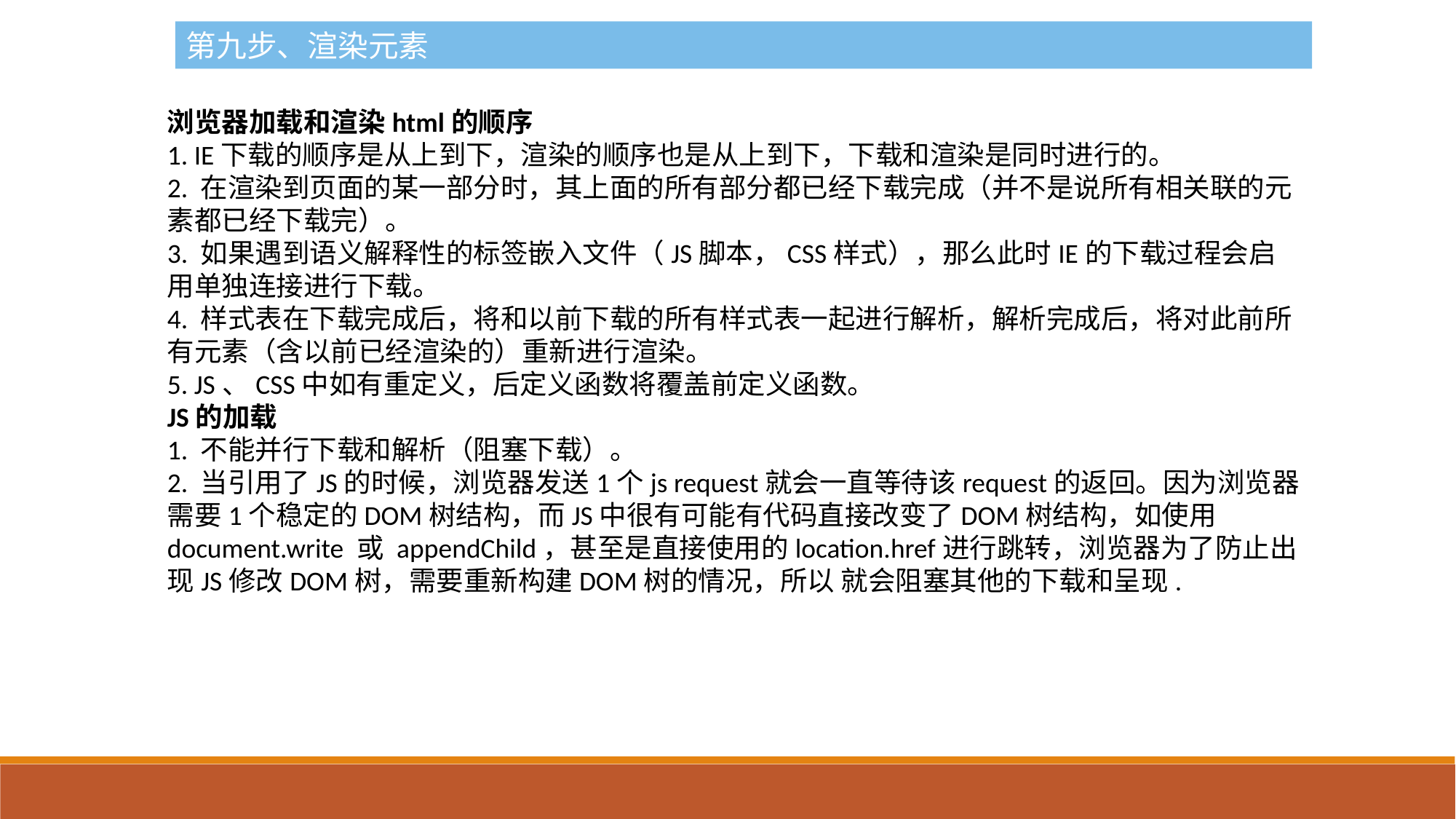

第九步、渲染元素
浏览器加载和渲染html的顺序
1. IE下载的顺序是从上到下，渲染的顺序也是从上到下，下载和渲染是同时进行的。
2. 在渲染到页面的某一部分时，其上面的所有部分都已经下载完成（并不是说所有相关联的元素都已经下载完）。
3. 如果遇到语义解释性的标签嵌入文件（JS脚本，CSS样式），那么此时IE的下载过程会启用单独连接进行下载。
4. 样式表在下载完成后，将和以前下载的所有样式表一起进行解析，解析完成后，将对此前所有元素（含以前已经渲染的）重新进行渲染。
5. JS、CSS中如有重定义，后定义函数将覆盖前定义函数。
JS的加载
1. 不能并行下载和解析（阻塞下载）。
2. 当引用了JS的时候，浏览器发送1个js request就会一直等待该request的返回。因为浏览器需要1个稳定的DOM树结构，而JS中很有可能有代码直接改变了DOM树结构，如使用document.write 或 appendChild，甚至是直接使用的location.href进行跳转，浏览器为了防止出现JS修改DOM树，需要重新构建DOM树的情况，所以 就会阻塞其他的下载和呈现.